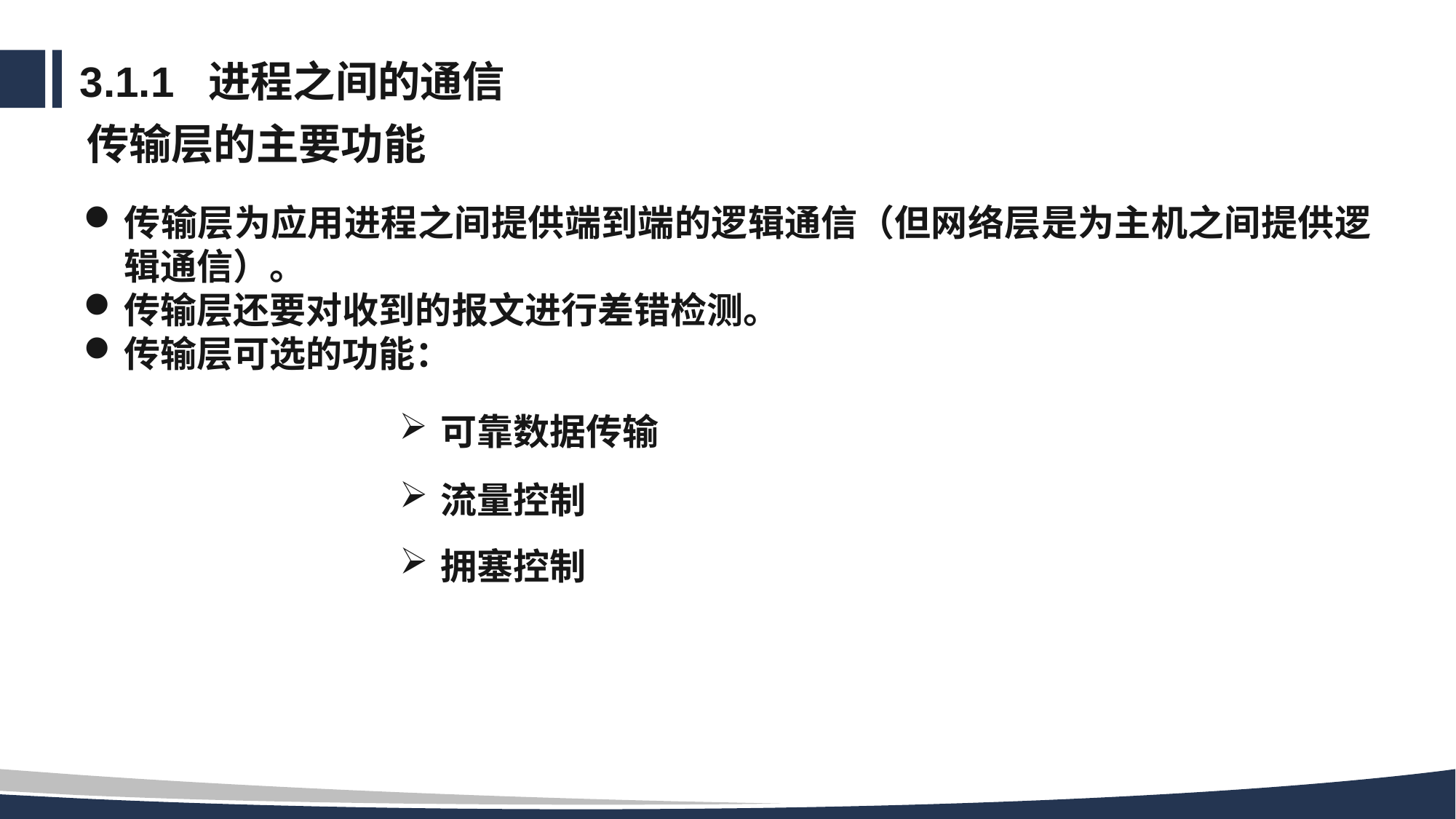

# 3.1.1  进程之间的通信
传输层的主要功能
传输层为应用进程之间提供端到端的逻辑通信（但网络层是为主机之间提供逻辑通信）。
传输层还要对收到的报文进行差错检测。
传输层可选的功能：
可靠数据传输
流量控制

拥塞控制